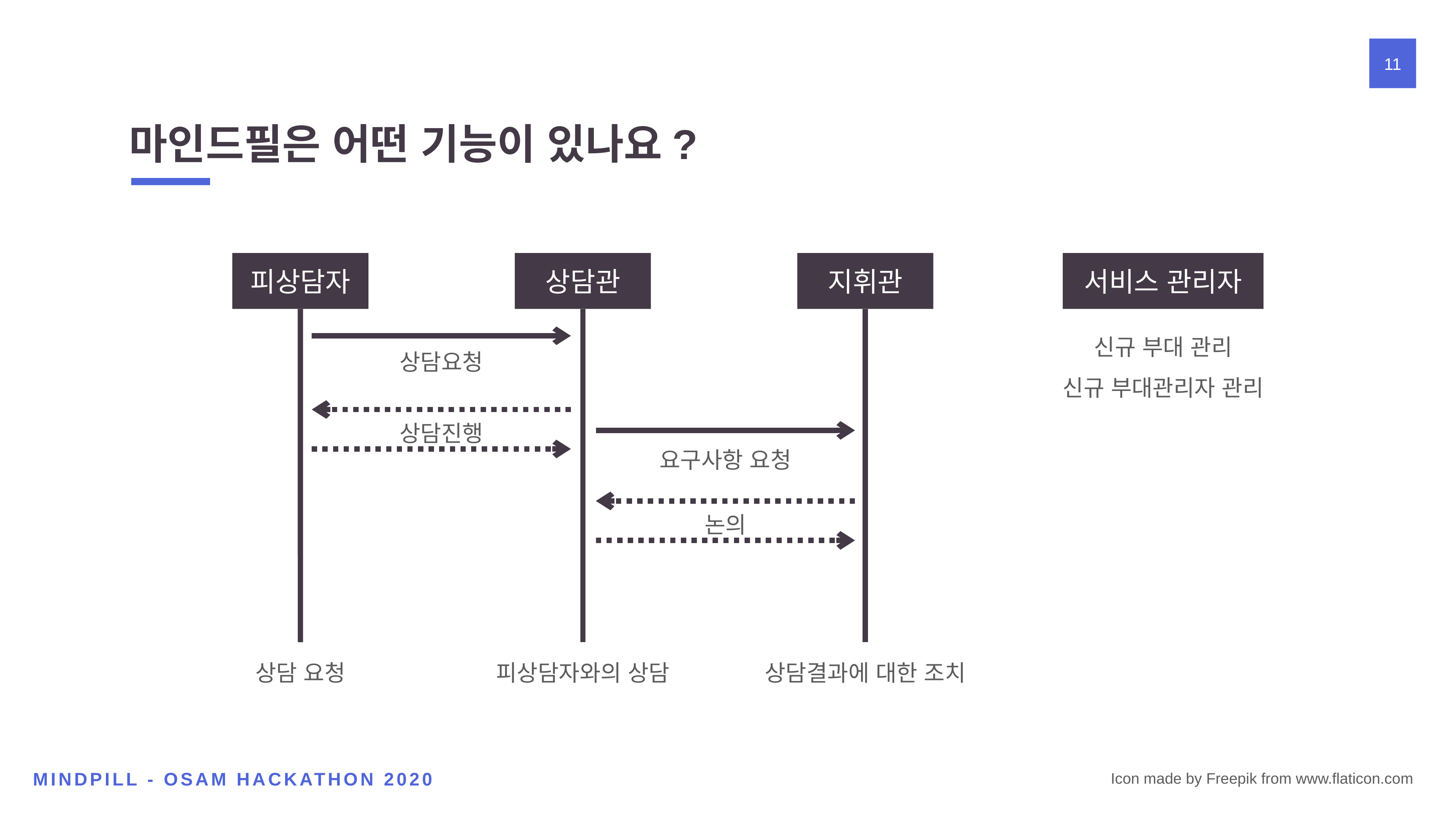

# 마인드필은 어떤 기능이 있나요?
피상담자
상담관
지휘관
서비스 관리자
신규 부대 관리
신규 부대관리자 관리
상담요청
상담진행
요구사항 요청
논의
상담 요청
피상담자와의 상담
상담결과에 대한 조치